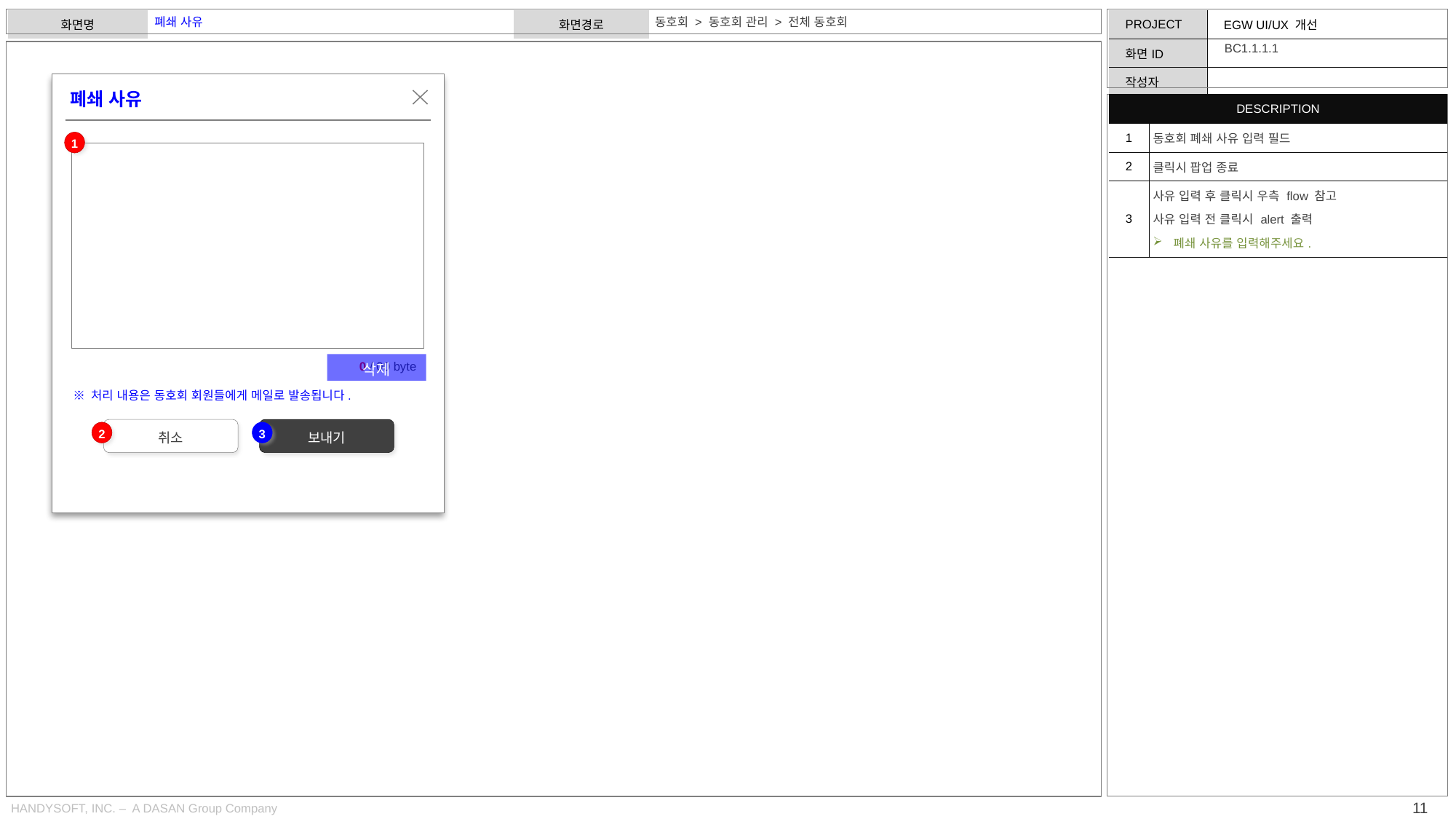

폐쇄 사유
동호회 > 동호회 관리 > 전체 동호회
BC1.1.1.1

폐쇄 사유

| DESCRIPTION |  |
| --- | --- |
| 1 | 동호회 폐쇄 사유 입력 필드 |
| 2 | 클릭시 팝업 종료 |
| 3 | 사유 입력 후 클릭시 우측 flow 참고 사유 입력 전 클릭시 alert 출력 폐쇄 사유를 입력해주세요. |
1

삭제
0 / 00 byte
※ 처리 내용은 동호회 회원들에게 메일로 발송됩니다.
취소
보내기
2
3